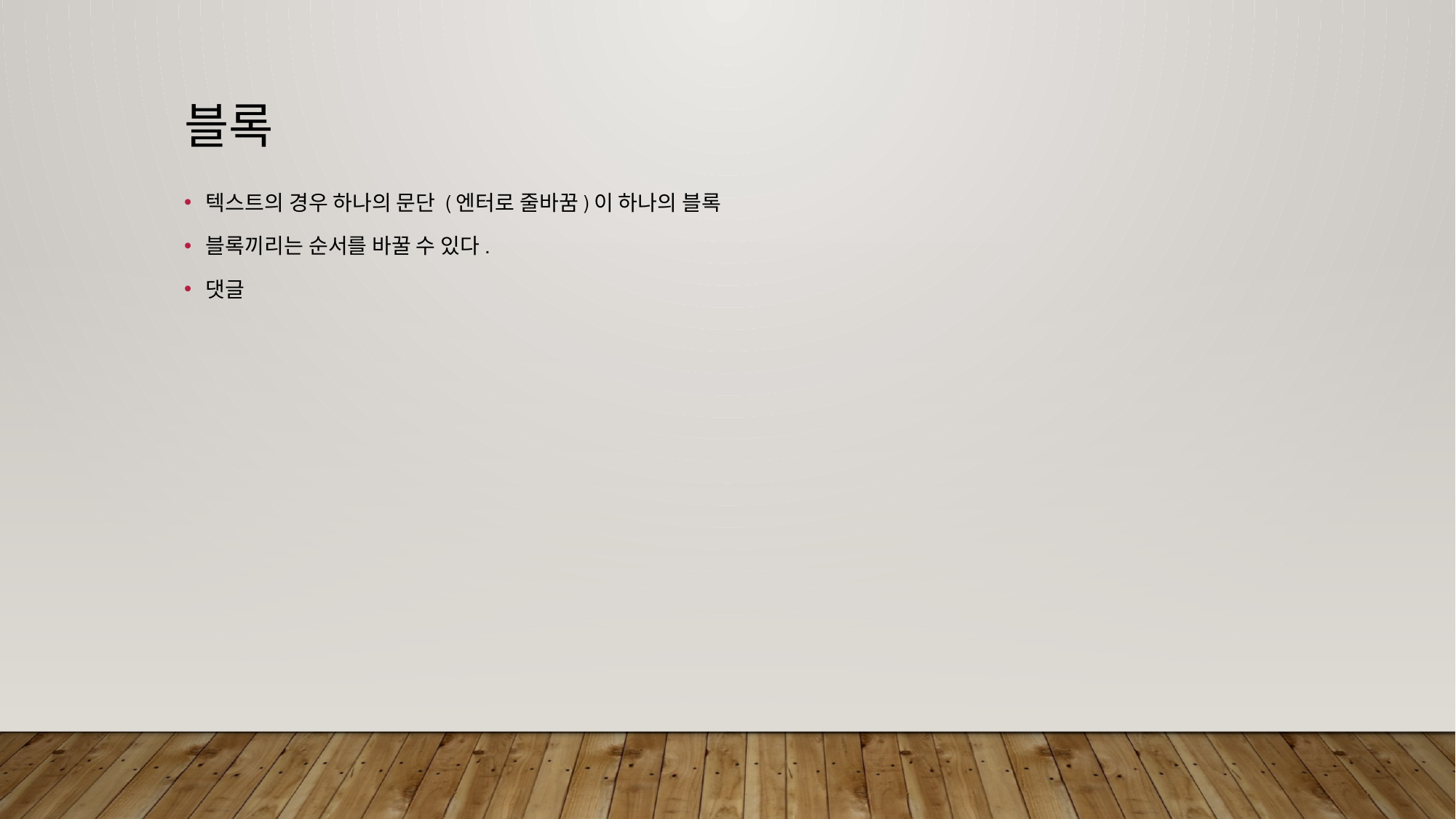

# 블록
텍스트의 경우 하나의 문단 (엔터로 줄바꿈)이 하나의 블록
블록끼리는 순서를 바꿀 수 있다.
댓글